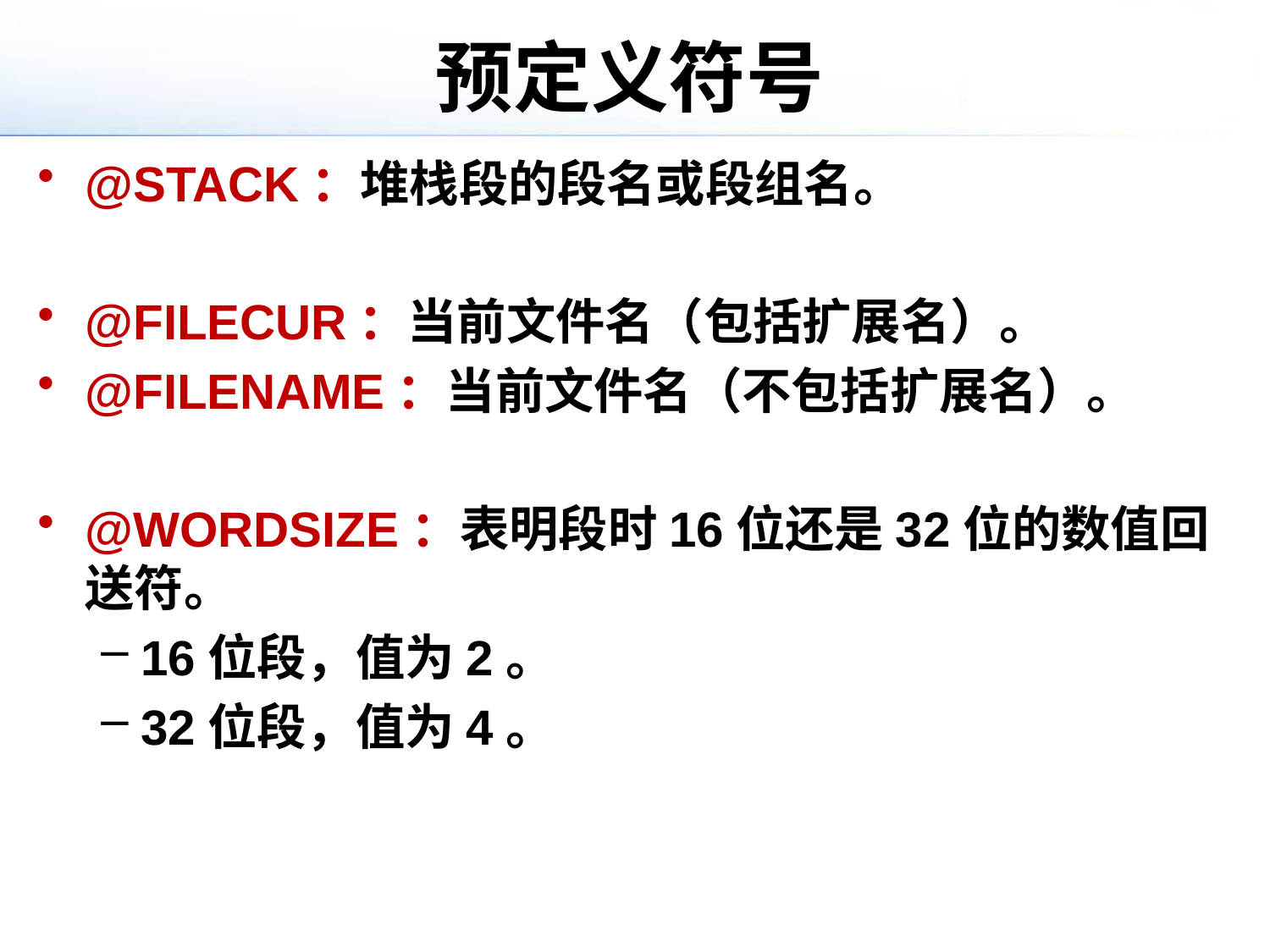

# 预定义符号
@STACK：堆栈段的段名或段组名。

@FILECUR：当前文件名（包括扩展名）。
@FILENAME：当前文件名（不包括扩展名）。

@WORDSIZE：表明段时16位还是32位的数值回送符。
16位段，值为2。
32位段，值为4。